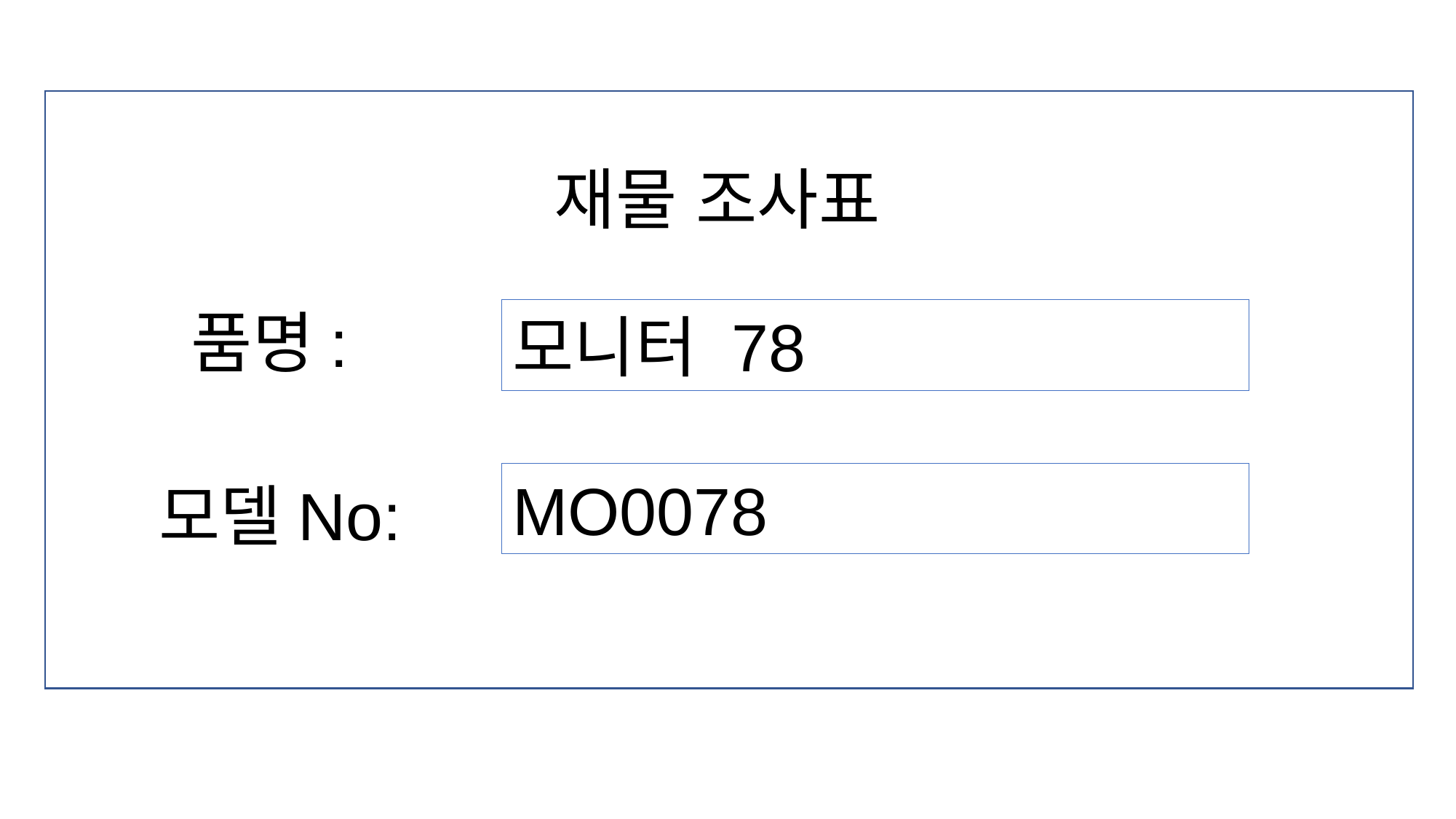

재물 조사표
품명:
모니터 78
MO0078
모델No: